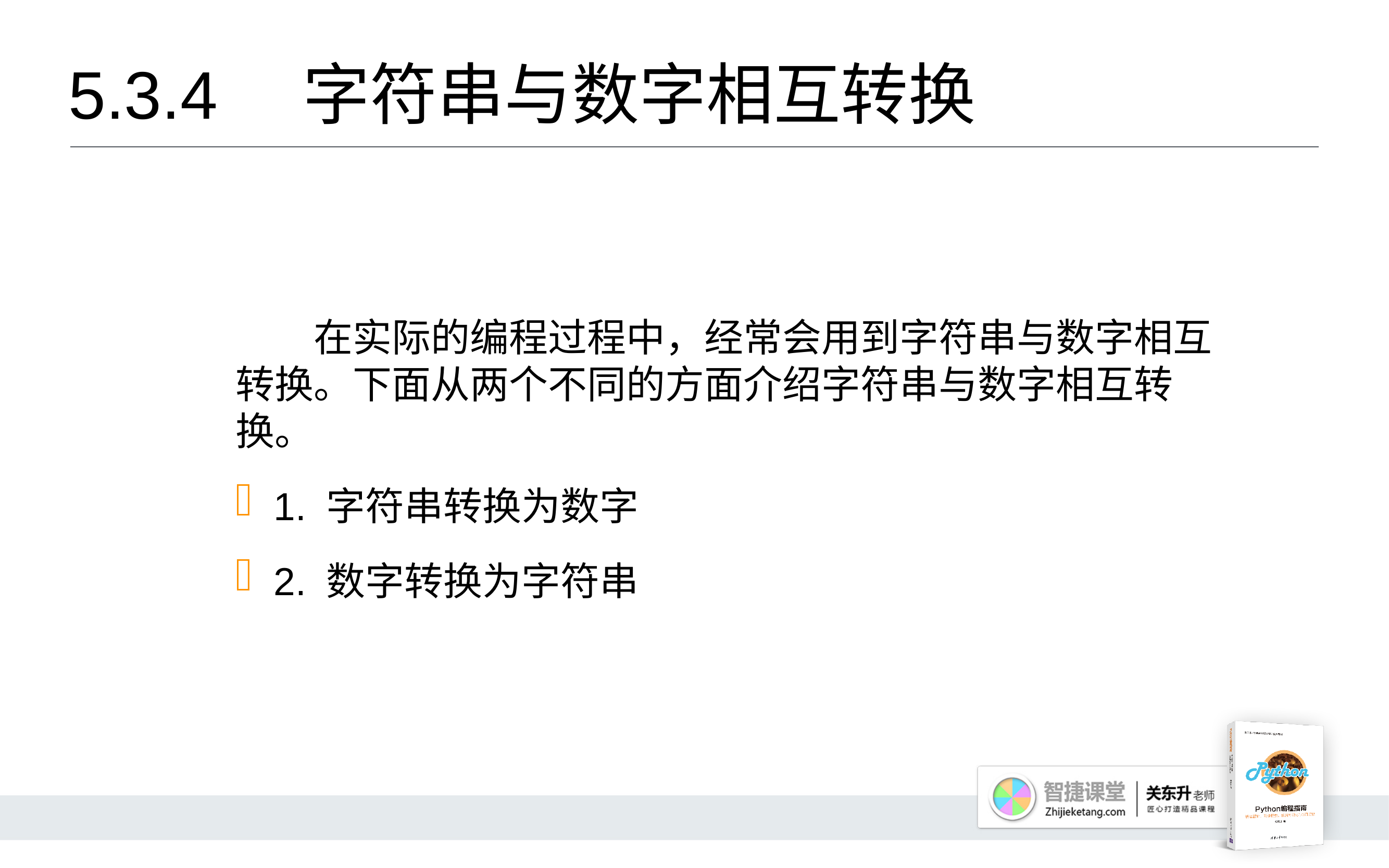

# 5.3.4 	字符串与数字相互转换
	在实际的编程过程中，经常会用到字符串与数字相互转换。下面从两个不同的方面介绍字符串与数字相互转换。
1. 字符串转换为数字
2. 数字转换为字符串